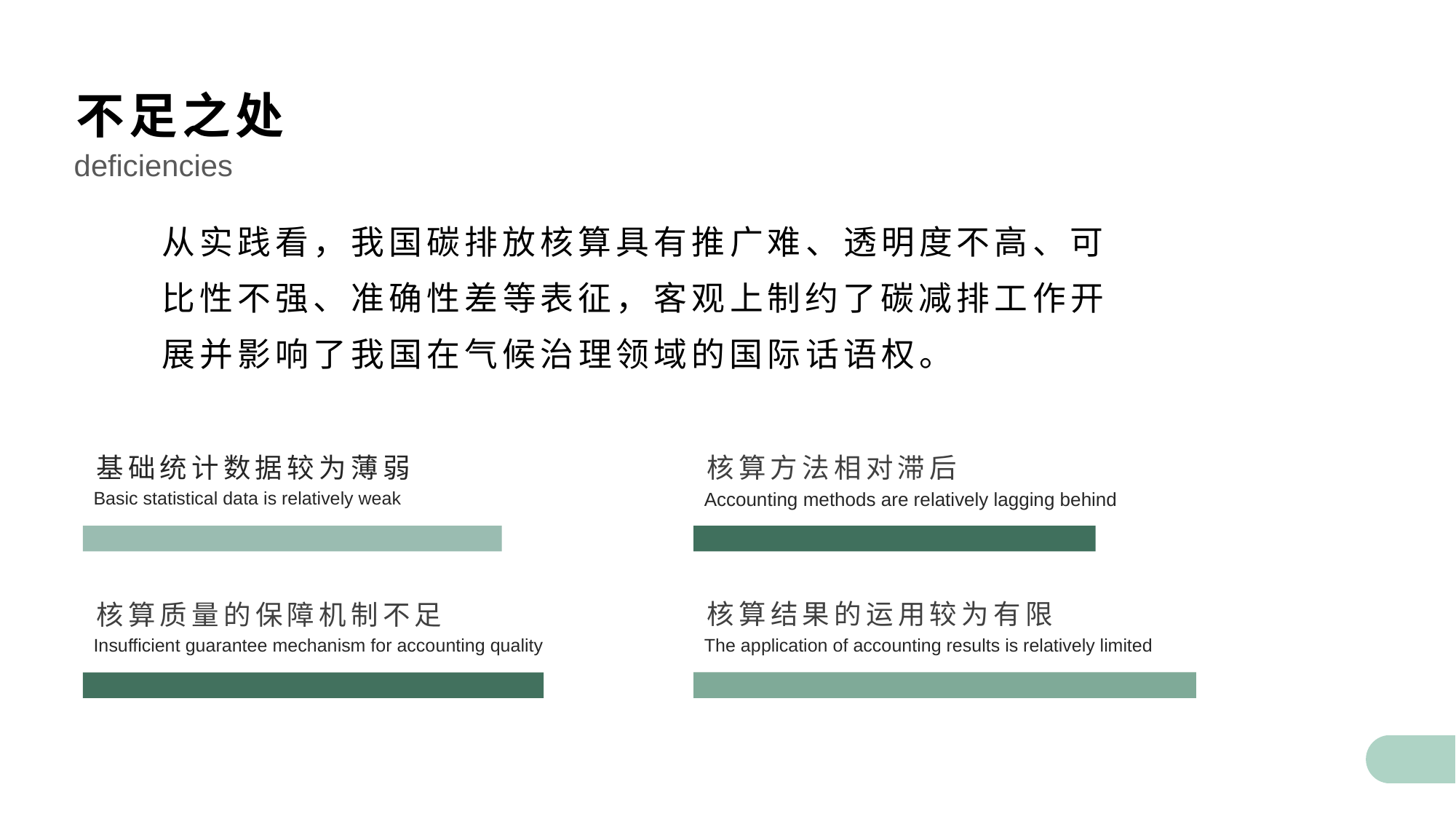

不足之处
deficiencies
从实践看，我国碳排放核算具有推广难、透明度不高、可比性不强、准确性差等表征，客观上制约了碳减排工作开展并影响了我国在气候治理领域的国际话语权。
基础统计数据较为薄弱
核算方法相对滞后
Basic statistical data is relatively weak
Accounting methods are relatively lagging behind

核算结果的运用较为有限
核算质量的保障机制不足
Insufficient guarantee mechanism for accounting quality
The application of accounting results is relatively limited

15